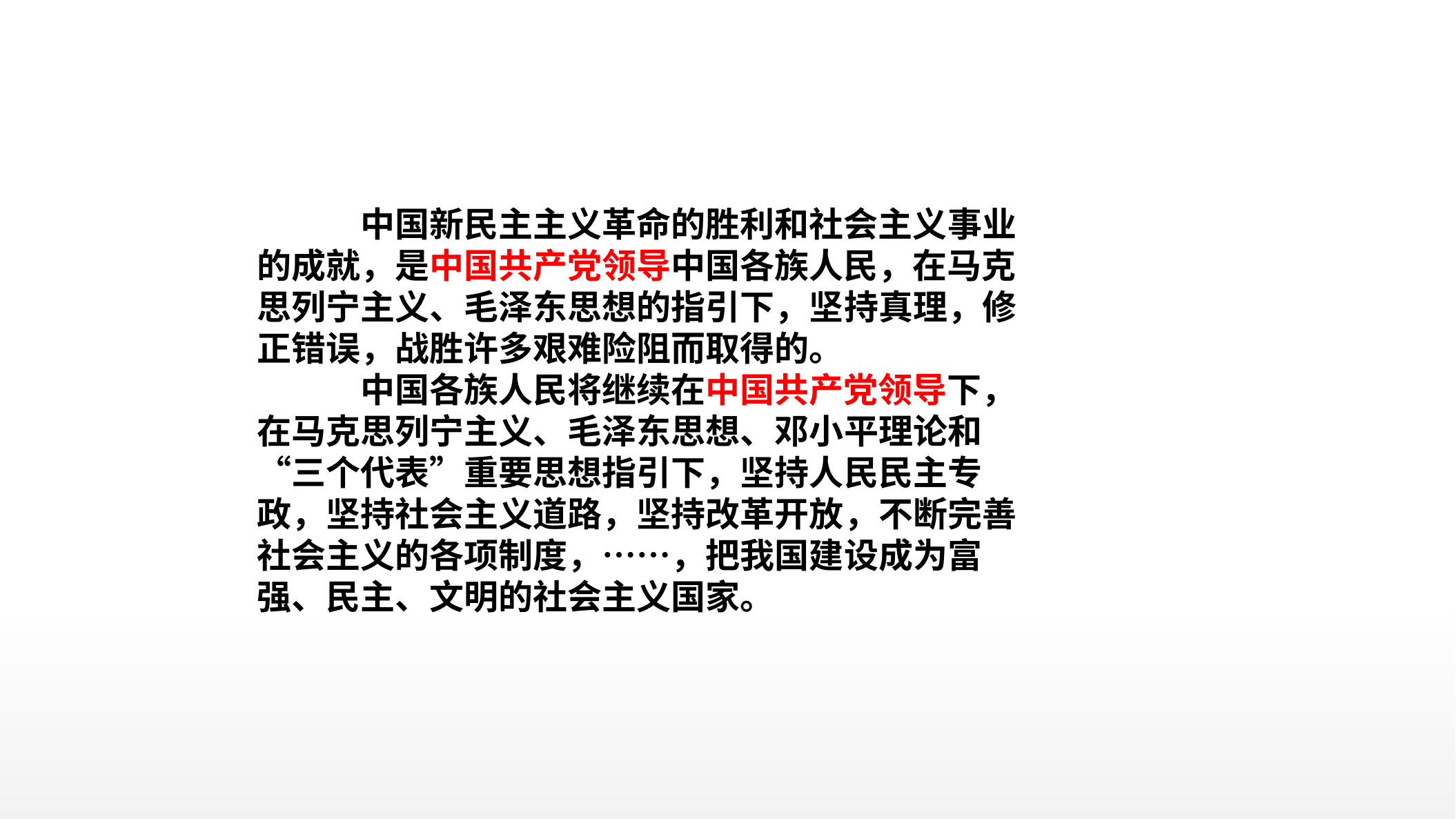

中国新民主主义革命的胜利和社会主义事业的成就，是中国共产党领导中国各族人民，在马克思列宁主义、毛泽东思想的指引下，坚持真理，修正错误，战胜许多艰难险阻而取得的。
	中国各族人民将继续在中国共产党领导下，在马克思列宁主义、毛泽东思想、邓小平理论和“三个代表”重要思想指引下，坚持人民民主专政，坚持社会主义道路，坚持改革开放，不断完善社会主义的各项制度，……，把我国建设成为富强、民主、文明的社会主义国家。